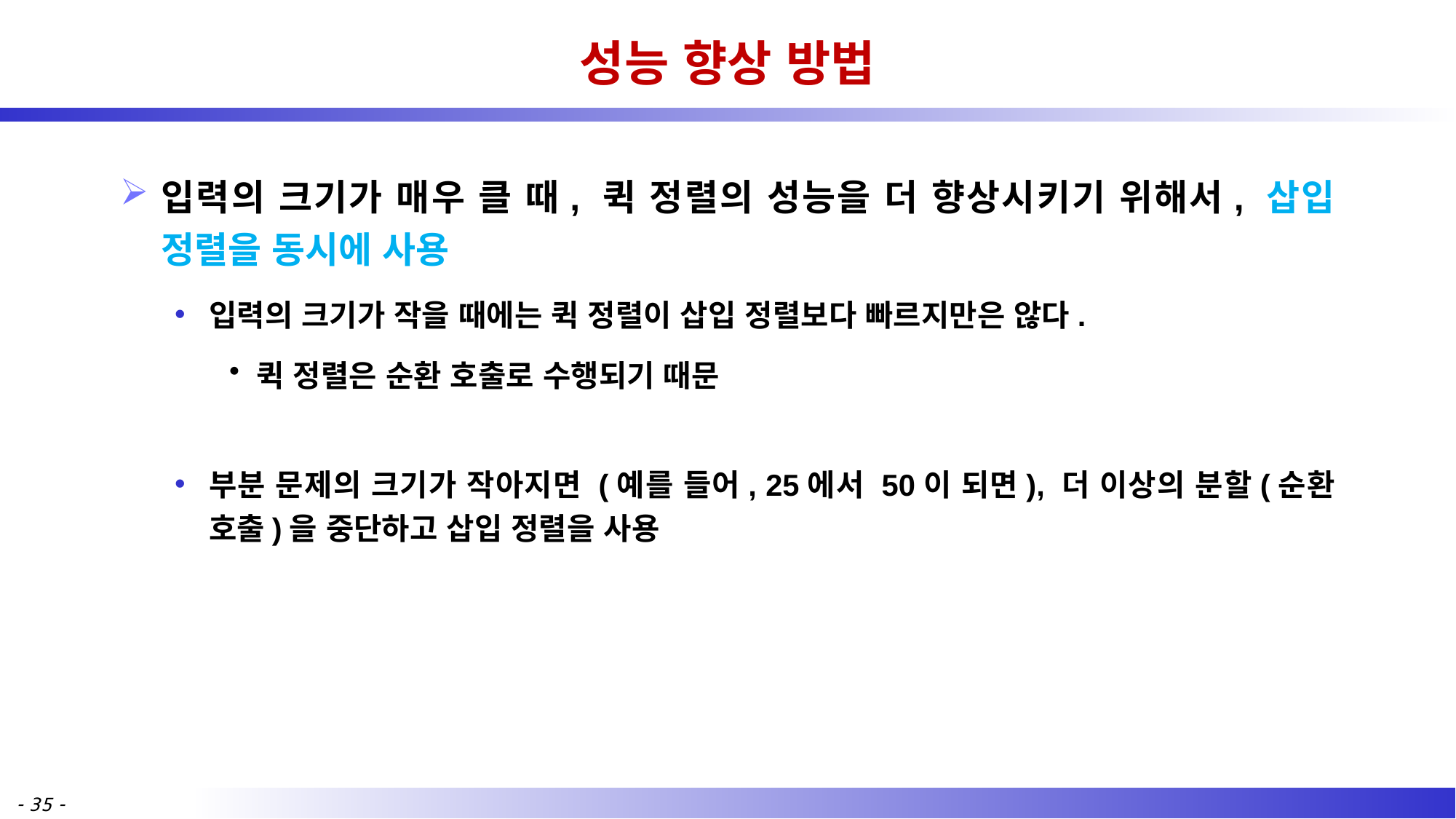

# 성능 향상 방법
입력의 크기가 매우 클 때, 퀵 정렬의 성능을 더 향상시키기 위해서, 삽입 정렬을 동시에 사용
입력의 크기가 작을 때에는 퀵 정렬이 삽입 정렬보다 빠르지만은 않다.
퀵 정렬은 순환 호출로 수행되기 때문

부분 문제의 크기가 작아지면 (예를 들어, 25에서 50이 되면), 더 이상의 분할(순환 호출)을 중단하고 삽입 정렬을 사용
- 35 -